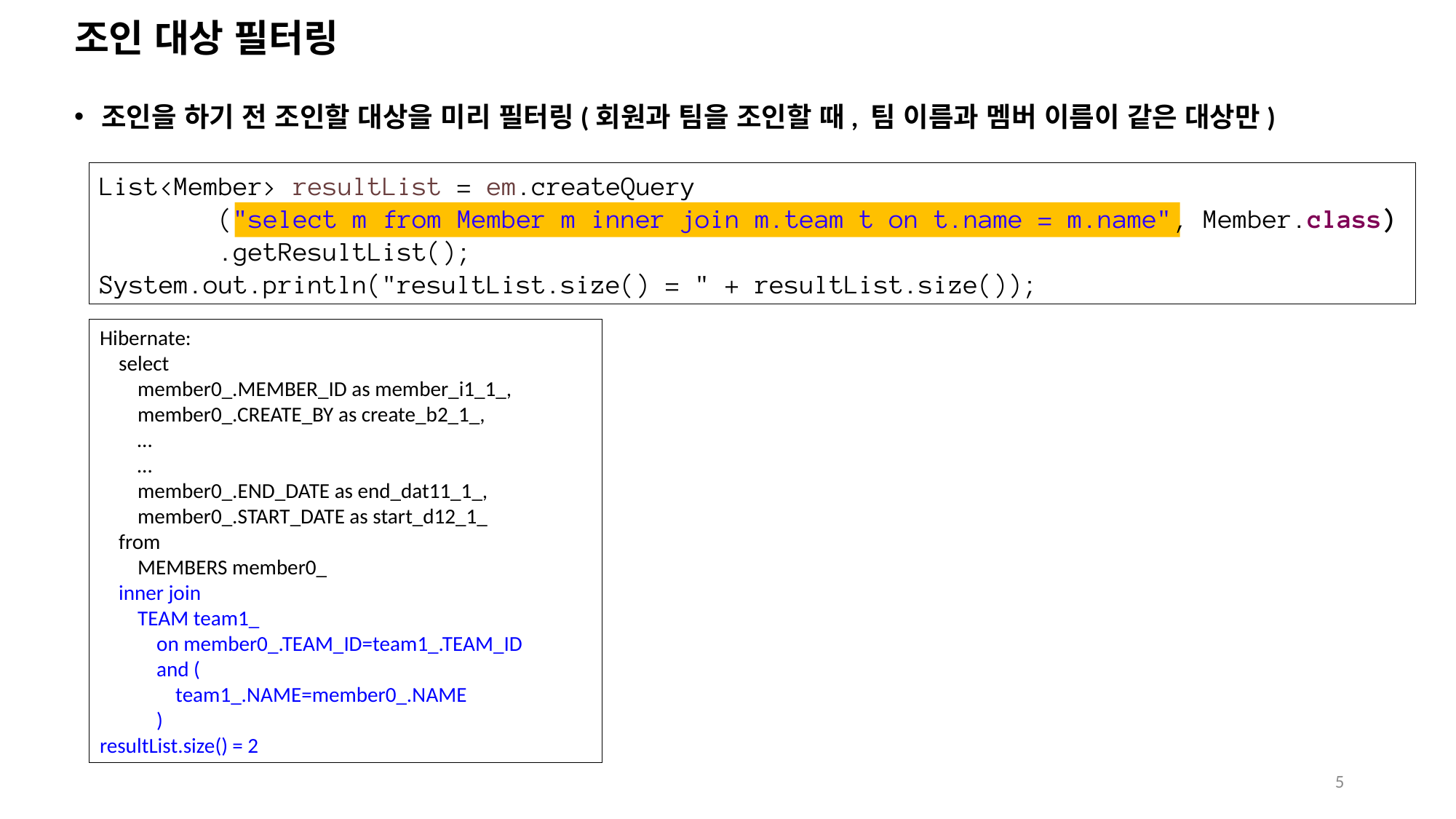

# 조인 대상 필터링
조인을 하기 전 조인할 대상을 미리 필터링(회원과 팀을 조인할 때, 팀 이름과 멤버 이름이 같은 대상만)
List<Member> resultList = em.createQuery
        ("select m from Member m inner join m.team t on t.name = m.name", Member.class)
        .getResultList();
System.out.println("resultList.size() = " + resultList.size());

Hibernate:
    select
        member0_.MEMBER_ID as member_i1_1_,
        member0_.CREATE_BY as create_b2_1_,
        …
        …
        member0_.END_DATE as end_dat11_1_,
        member0_.START_DATE as start_d12_1_
    from
        MEMBERS member0_
    inner join
        TEAM team1_
            on member0_.TEAM_ID=team1_.TEAM_ID
            and (
                team1_.NAME=member0_.NAME
            )
resultList.size() = 2
5